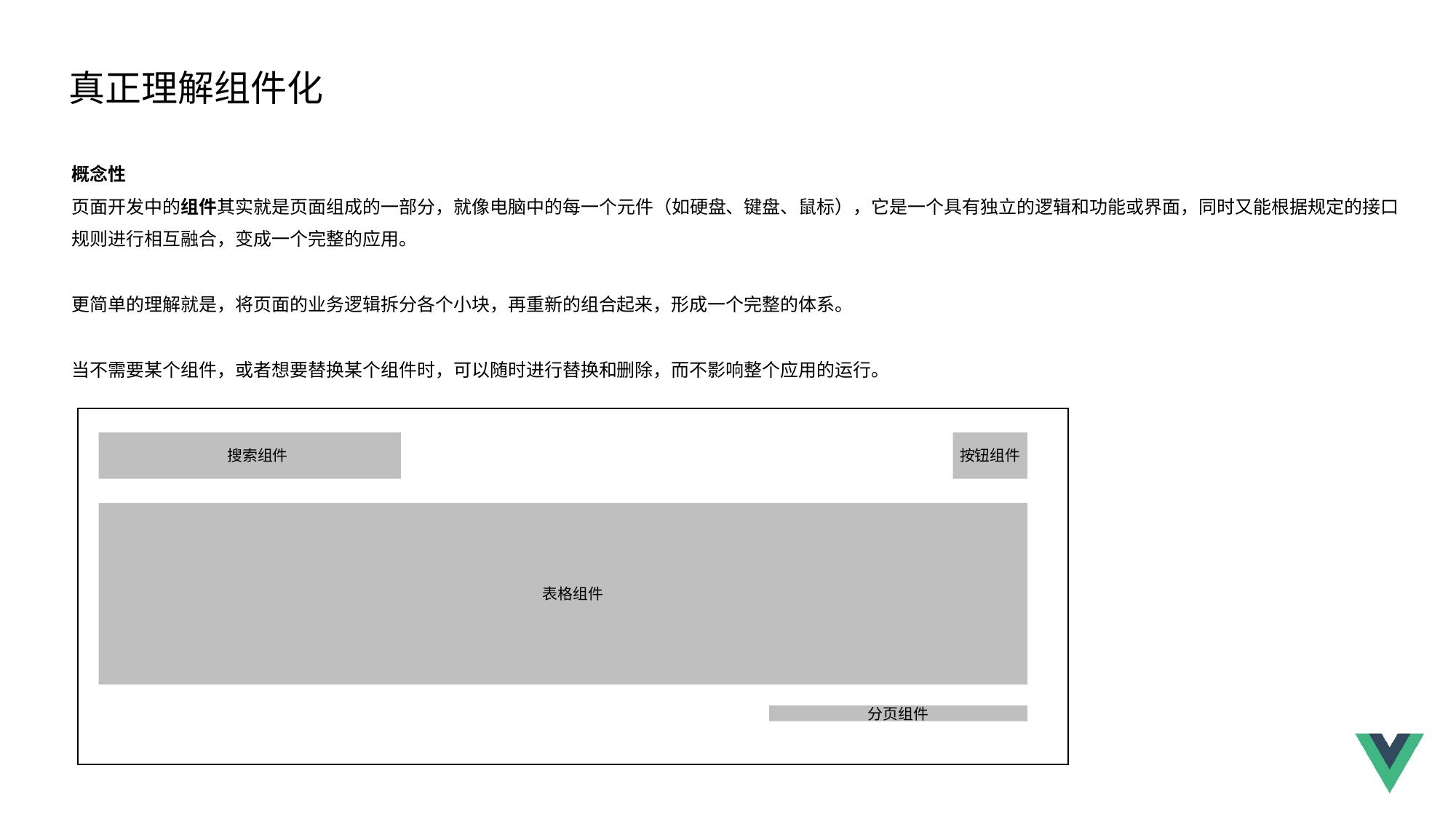

真正理解组件化
概念性
页面开发中的组件其实就是页面组成的一部分，就像电脑中的每一个元件（如硬盘、键盘、鼠标），它是一个具有独立的逻辑和功能或界面，同时又能根据规定的接口规则进行相互融合，变成一个完整的应用。

更简单的理解就是，将页面的业务逻辑拆分各个小块，再重新的组合起来，形成一个完整的体系。

当不需要某个组件，或者想要替换某个组件时，可以随时进行替换和删除，而不影响整个应用的运行。

搜索组件
按钮组件

表格组件
分页组件